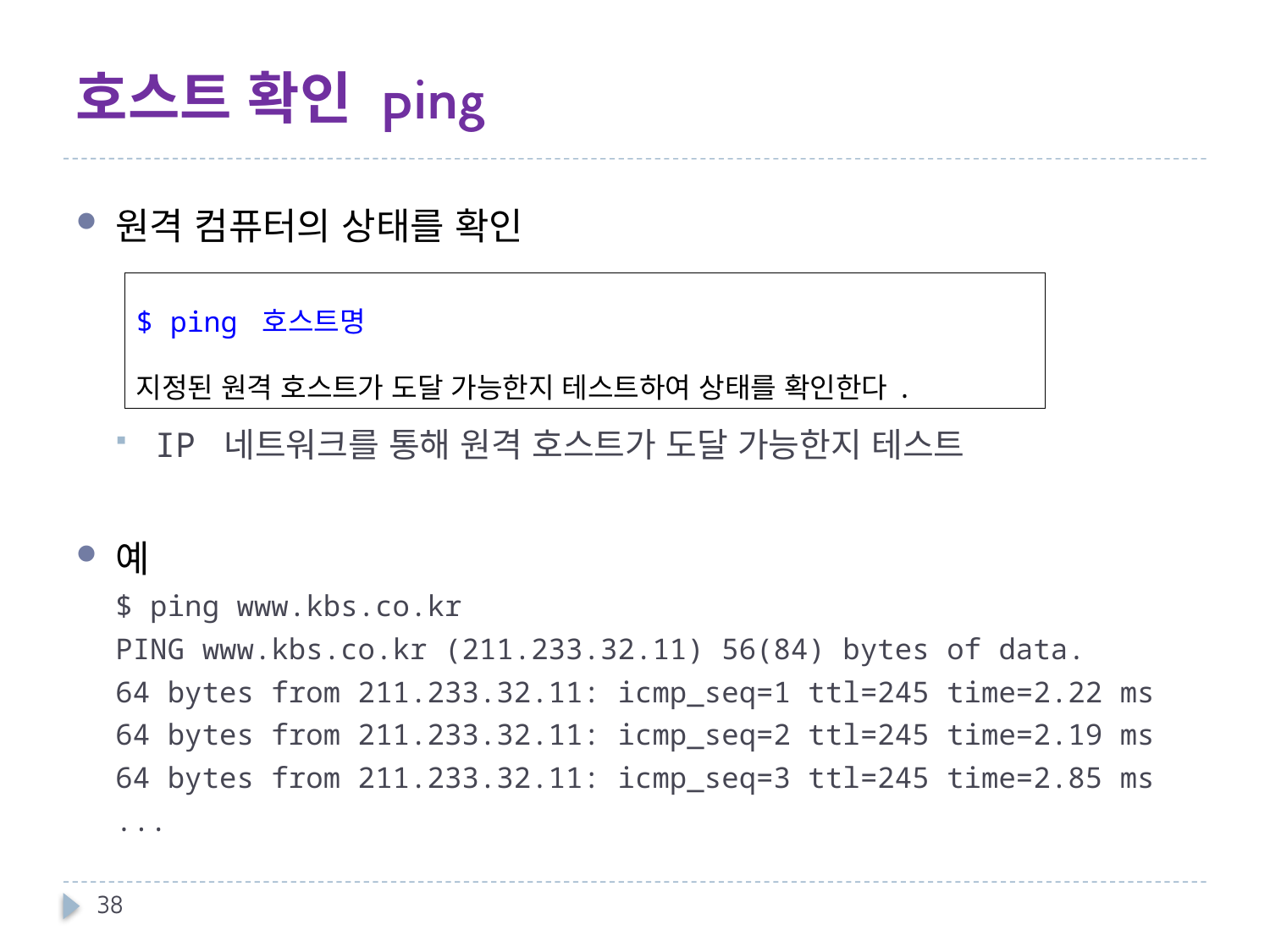

# 호스트 확인 ping
원격 컴퓨터의 상태를 확인

IP 네트워크를 통해 원격 호스트가 도달 가능한지 테스트

예
$ ping www.kbs.co.kr
PING www.kbs.co.kr (211.233.32.11) 56(84) bytes of data.
64 bytes from 211.233.32.11: icmp_seq=1 ttl=245 time=2.22 ms
64 bytes from 211.233.32.11: icmp_seq=2 ttl=245 time=2.19 ms
64 bytes from 211.233.32.11: icmp_seq=3 ttl=245 time=2.85 ms
...

| $ ping 호스트명 지정된 원격 호스트가 도달 가능한지 테스트하여 상태를 확인한다. |
| --- |
38